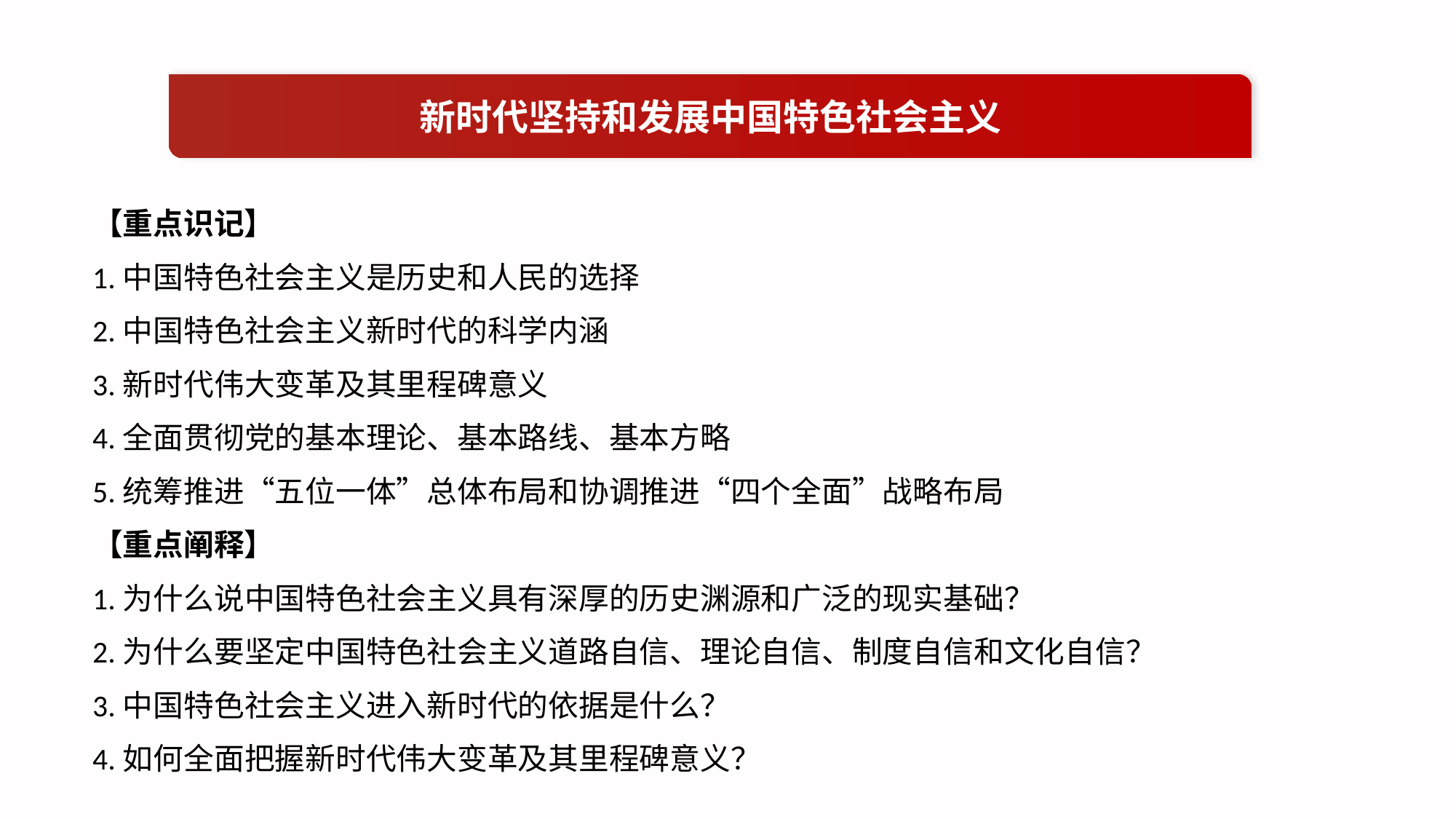

新时代坚持和发展中国特色社会主义
【重点识记】
1.中国特色社会主义是历史和人民的选择
2.中国特色社会主义新时代的科学内涵
3.新时代伟大变革及其里程碑意义
4.全面贯彻党的基本理论、基本路线、基本方略
5.统筹推进“五位一体”总体布局和协调推进“四个全面”战略布局
【重点阐释】
1.为什么说中国特色社会主义具有深厚的历史渊源和广泛的现实基础？
2.为什么要坚定中国特色社会主义道路自信、理论自信、制度自信和文化自信？
3.中国特色社会主义进入新时代的依据是什么？
4.如何全面把握新时代伟大变革及其里程碑意义？